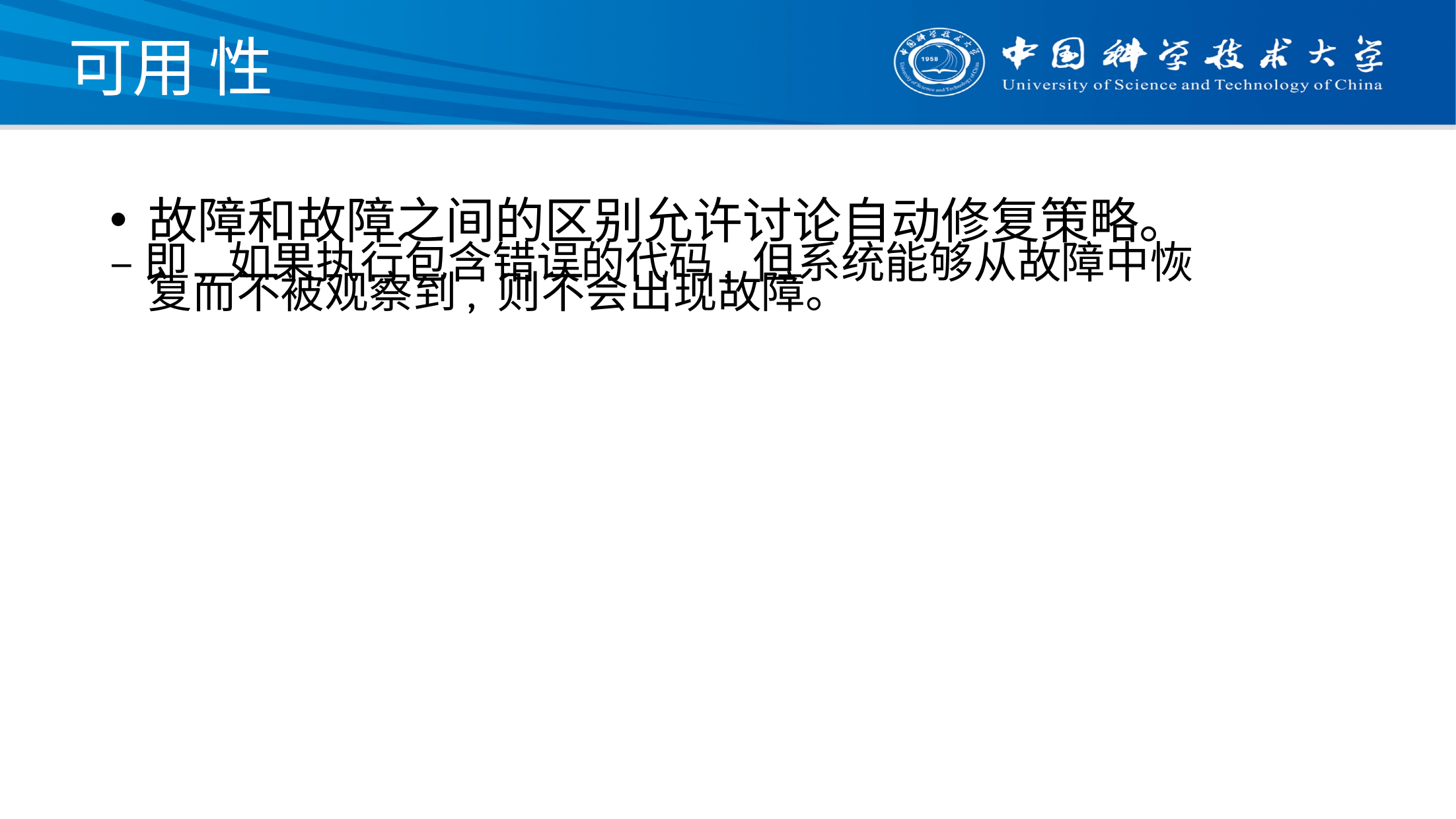

# 可用 性
故障和故障之间的区别允许讨论自动修复策略。
–即, 如果执行包含错误的代码, 但系统能够从故障中恢复而不被观察到, 则不会出现故障。
11